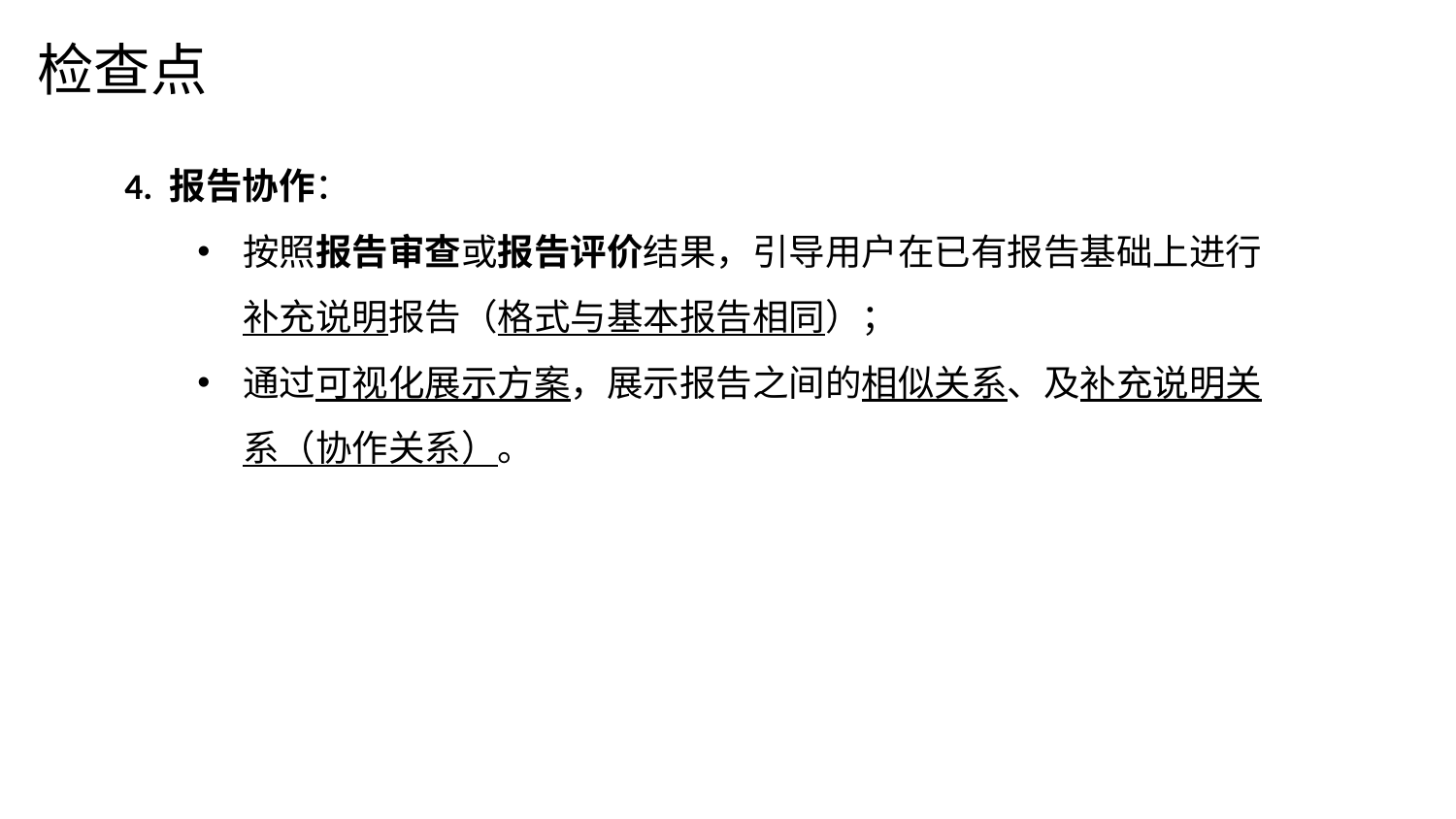

检查点
4. 报告协作：
按照报告审查或报告评价结果，引导用户在已有报告基础上进行补充说明报告（格式与基本报告相同）；
通过可视化展示方案，展示报告之间的相似关系、及补充说明关系（协作关系）。